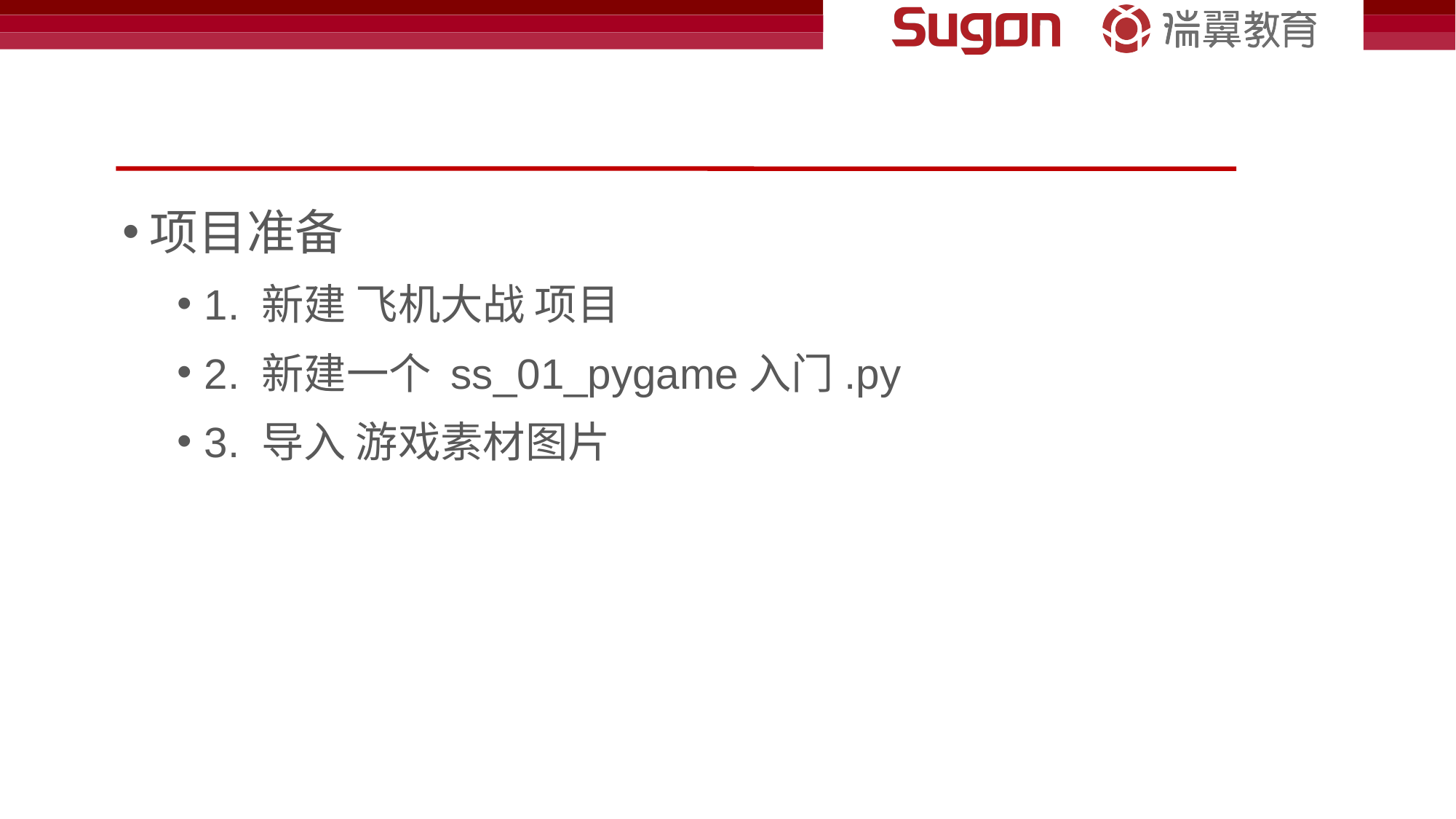

#
项目准备
1. 新建 飞机大战 项目
2. 新建一个 ss_01_pygame入门.py
3. 导入 游戏素材图片